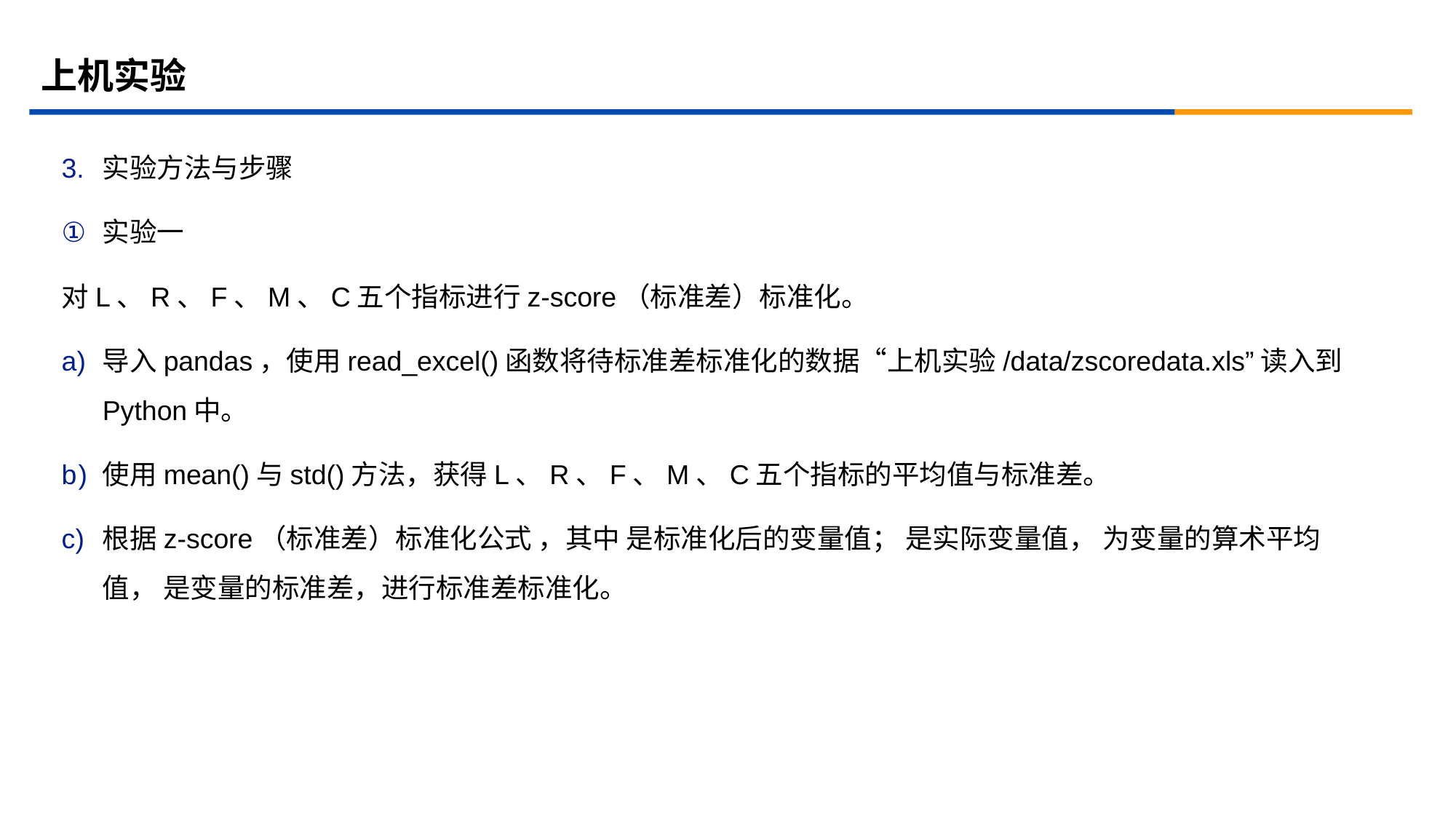

# 上机实验
实验方法与步骤
实验一
对L、R、F、M、C五个指标进行z-score（标准差）标准化。
导入pandas，使用read_excel()函数将待标准差标准化的数据“上机实验/data/zscoredata.xls”读入到Python中。
使用mean()与std()方法，获得L、R、F、M、C五个指标的平均值与标准差。
根据z-score（标准差）标准化公式 ，其中 是标准化后的变量值； 是实际变量值， 为变量的算术平均值， 是变量的标准差，进行标准差标准化。